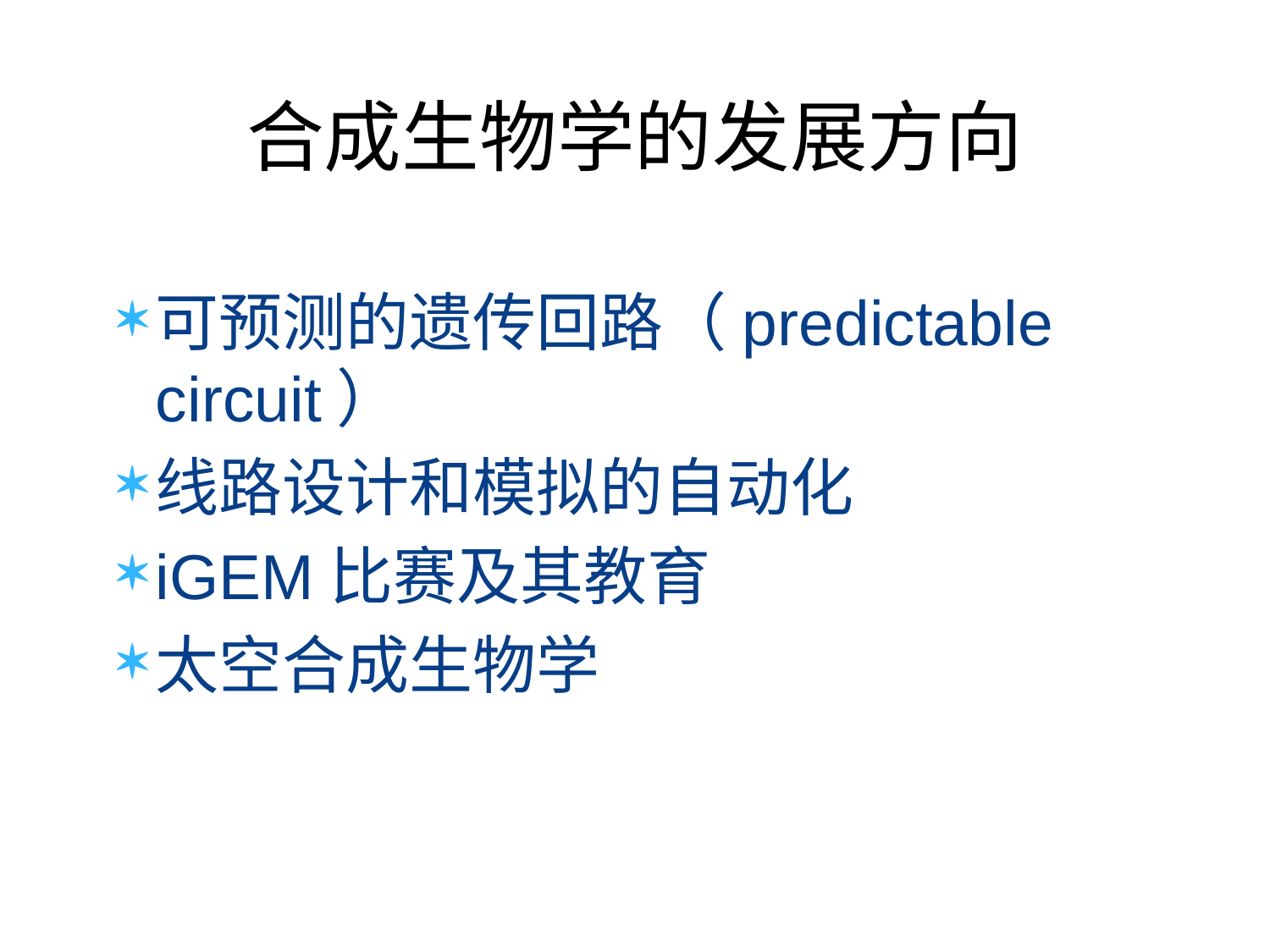

# 合成生物学的发展方向
可预测的遗传回路（predictable circuit）
线路设计和模拟的自动化
iGEM比赛及其教育
太空合成生物学